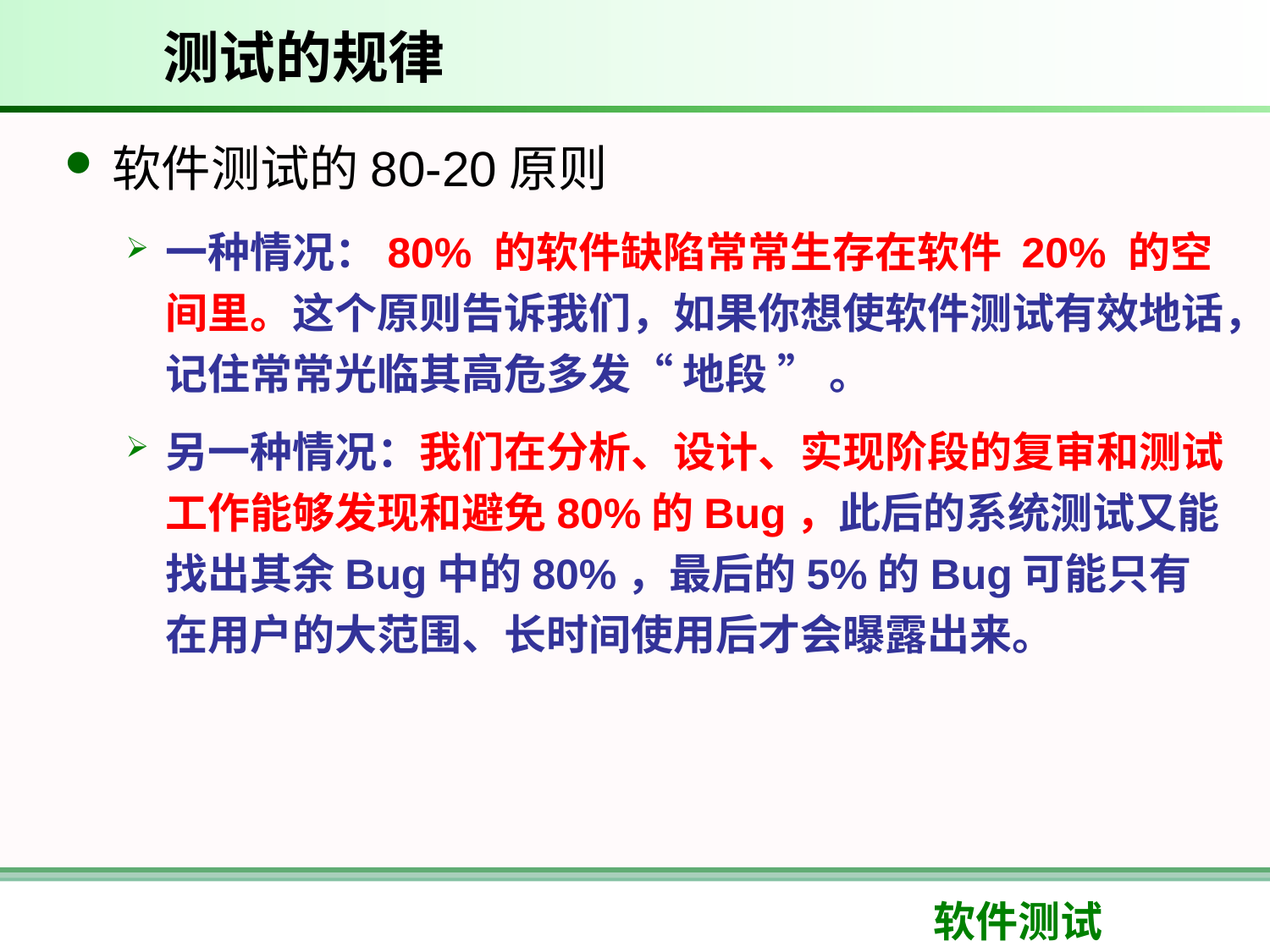

# 测试的规律
软件测试的80-20原则
一种情况：80% 的软件缺陷常常生存在软件 20% 的空间里。这个原则告诉我们，如果你想使软件测试有效地话，记住常常光临其高危多发“ 地段 ” 。
另一种情况：我们在分析、设计、实现阶段的复审和测试工作能够发现和避免80%的Bug，此后的系统测试又能找出其余Bug中的80%，最后的5%的Bug可能只有在用户的大范围、长时间使用后才会曝露出来。